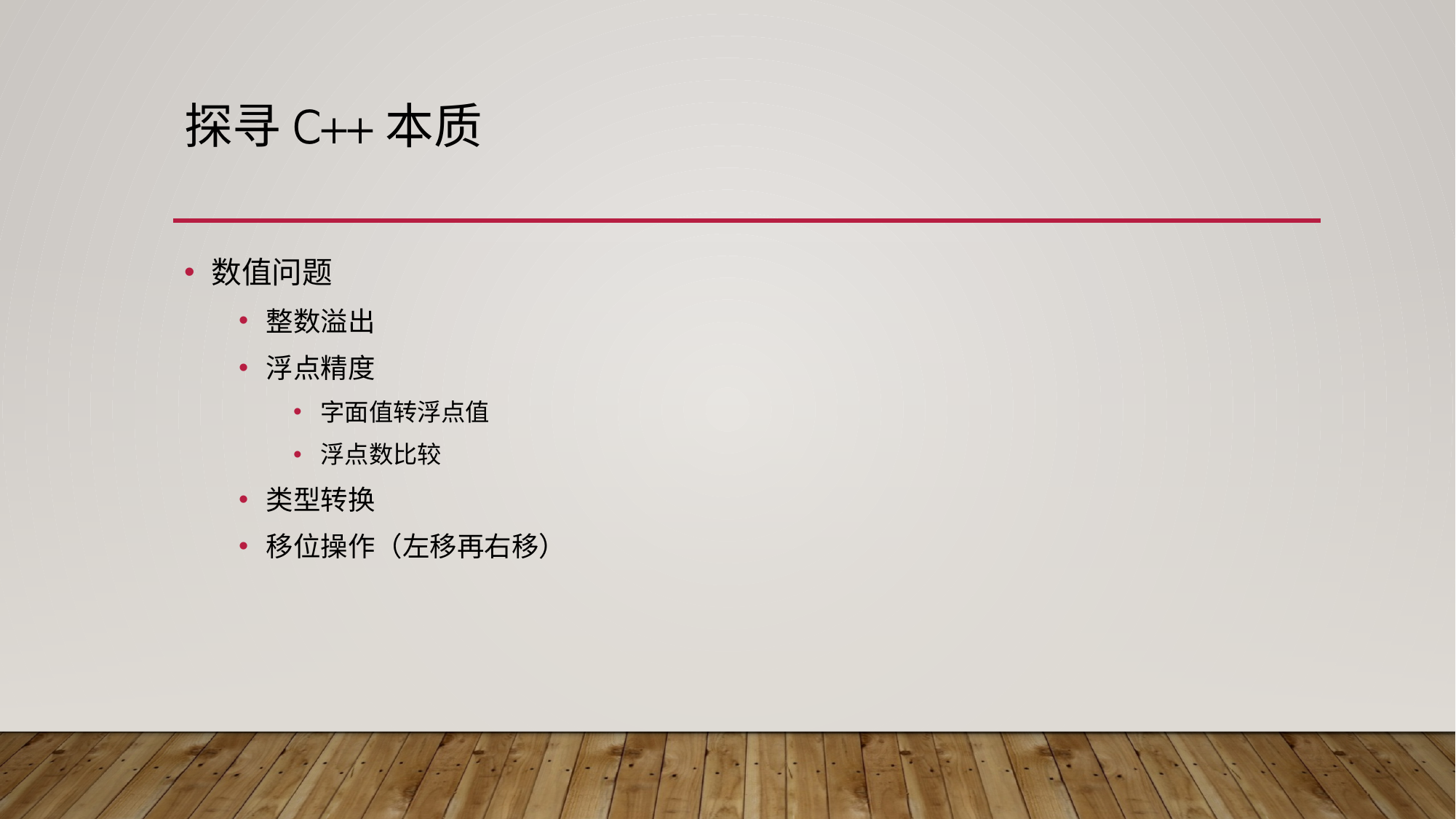

# 探寻C++本质
数值问题
整数溢出
浮点精度
字面值转浮点值
浮点数比较
类型转换
移位操作（左移再右移）